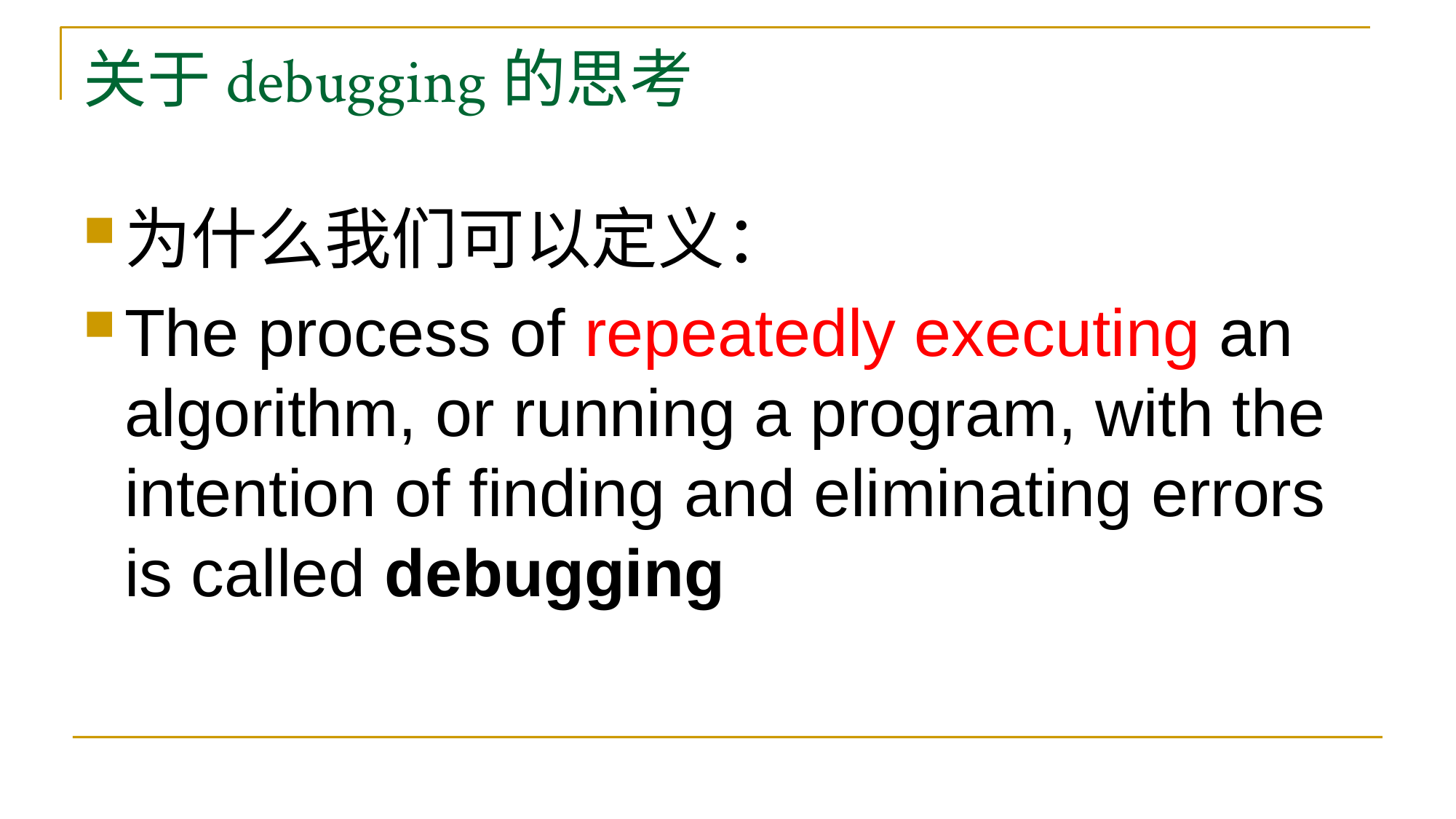

# 关于debugging的思考
为什么我们可以定义：
The process of repeatedly executing an algorithm, or running a program, with the intention of finding and eliminating errors is called debugging